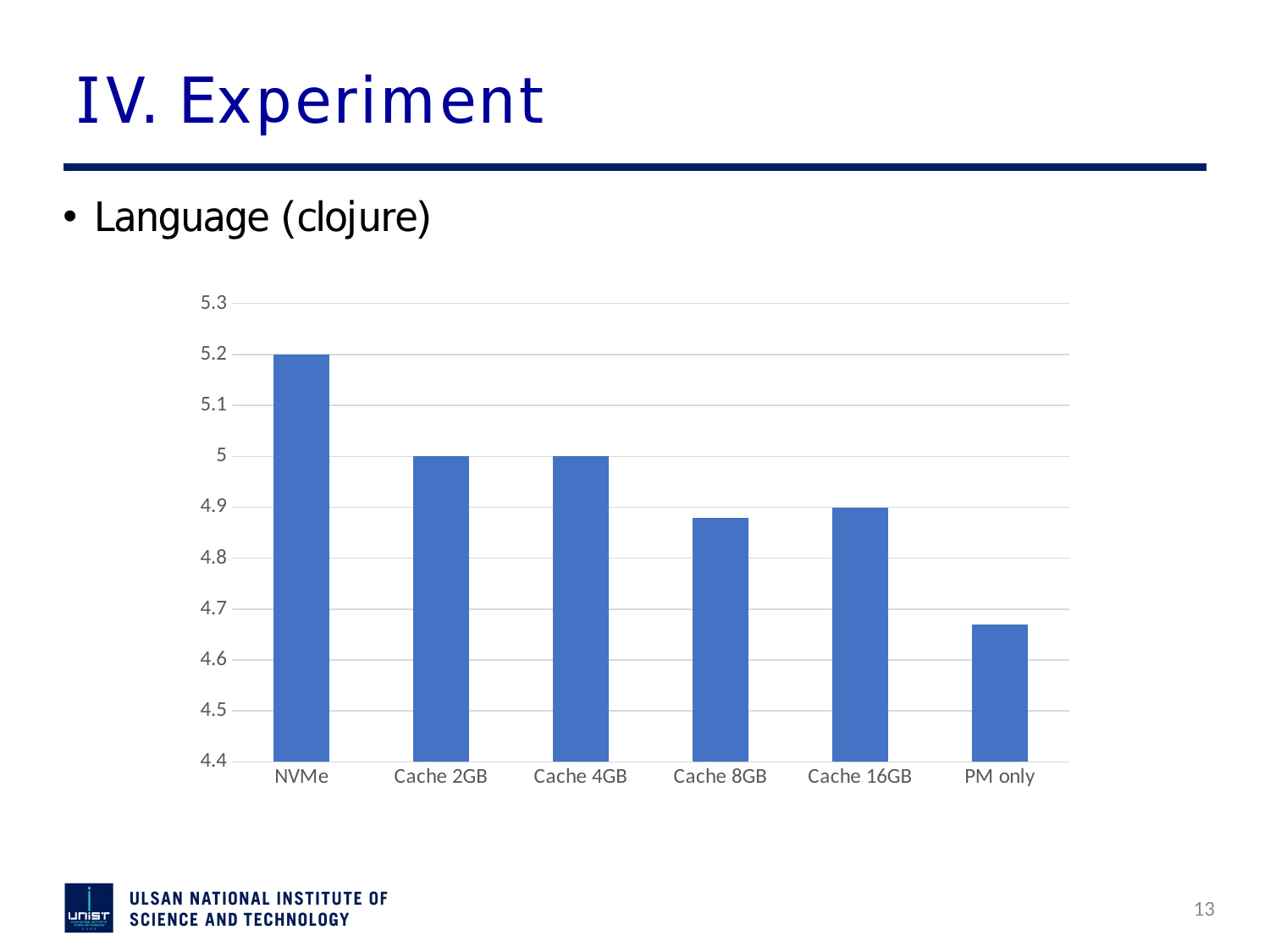

# IV. Experiment
Language (clojure)

### Chart

| Category | 계열 1 |
|---|---|
| NVMe | 5.2 |
| Cache 2GB | 5.0 |
| Cache 4GB | 5.0 |
| Cache 8GB | 4.88 |
| Cache 16GB | 4.9 |
| PM only | 4.67 |